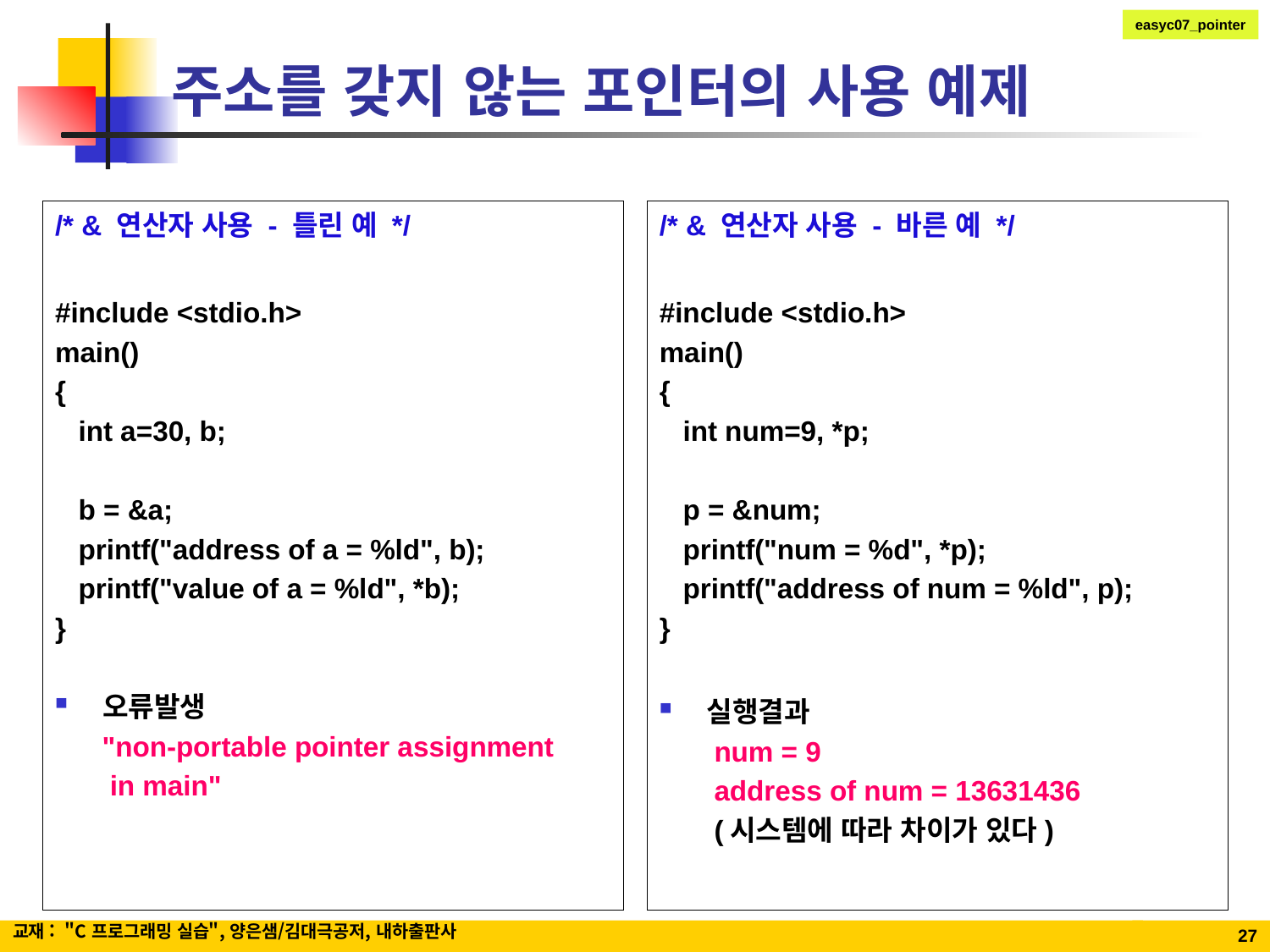

# 주소를 갖지 않는 포인터의 사용 예제
/* & 연산자 사용 - 틀린 예 */

#include <stdio.h>
main()
{
   int a=30, b;

   b = &a;
   printf("address of a = %ld", b);
   printf("value of a = %ld", *b);
}

오류발생
      "non-portable pointer assignment
       in main"

/* & 연산자 사용 - 바른 예 */

#include <stdio.h>
main()
{
   int num=9, *p;

   p = &num;
   printf("num = %d", *p);
   printf("address of num = %ld", p);
}

실행결과
       num = 9
       address of num = 13631436
       (시스템에 따라 차이가 있다)
교재 :  "C 프로그래밍 실습", 양은샘/김대극공저, 내하출판사
27